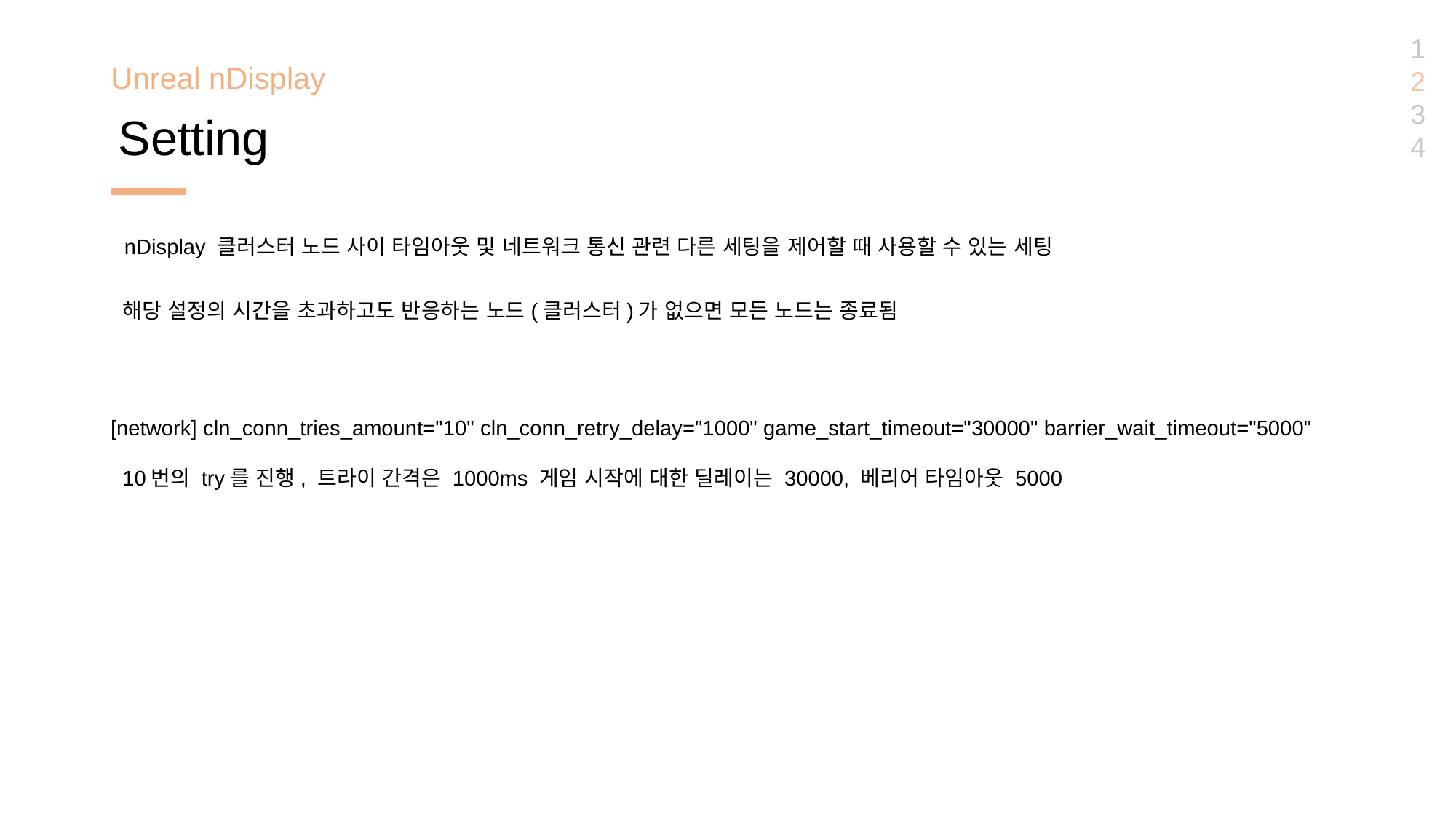

1
2
3
4
Unreal nDisplay
Setting

 nDisplay 클러스터 노드 사이 타임아웃 및 네트워크 통신 관련 다른 세팅을 제어할 때 사용할 수 있는 세팅
해당 설정의 시간을 초과하고도 반응하는 노드(클러스터)가 없으면 모든 노드는 종료됨
[network] cln_conn_tries_amount="10" cln_conn_retry_delay="1000" game_start_timeout="30000" barrier_wait_timeout="5000"
10번의 try를 진행, 트라이 간격은 1000ms 게임 시작에 대한 딜레이는 30000, 베리어 타임아웃 5000